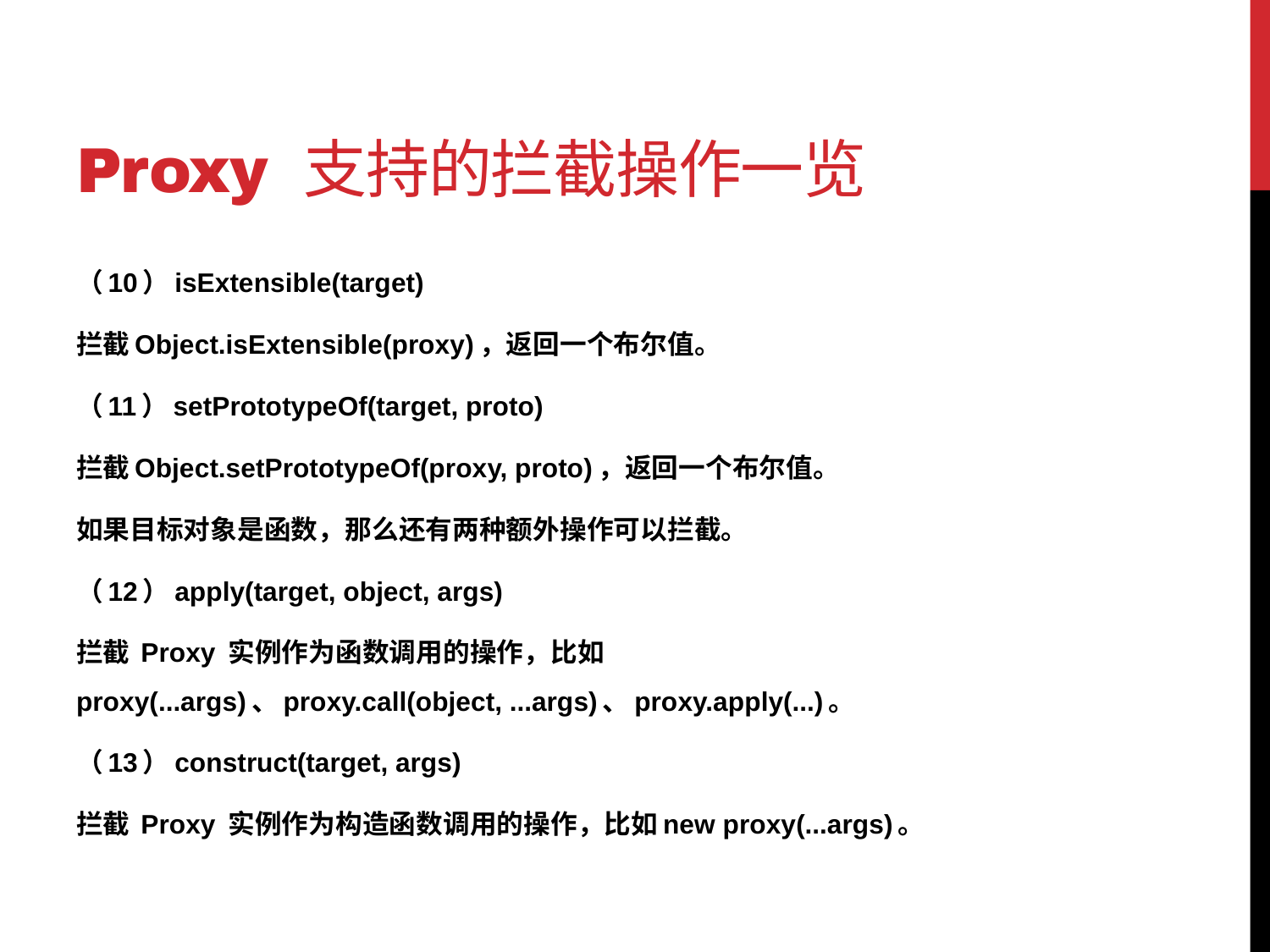

# Proxy 支持的拦截操作一览
（10）isExtensible(target)
拦截Object.isExtensible(proxy)，返回一个布尔值。
（11）setPrototypeOf(target, proto)
拦截Object.setPrototypeOf(proxy, proto)，返回一个布尔值。
如果目标对象是函数，那么还有两种额外操作可以拦截。
（12）apply(target, object, args)
拦截 Proxy 实例作为函数调用的操作，比如proxy(...args)、proxy.call(object, ...args)、proxy.apply(...)。
（13）construct(target, args)
拦截 Proxy 实例作为构造函数调用的操作，比如new proxy(...args)。